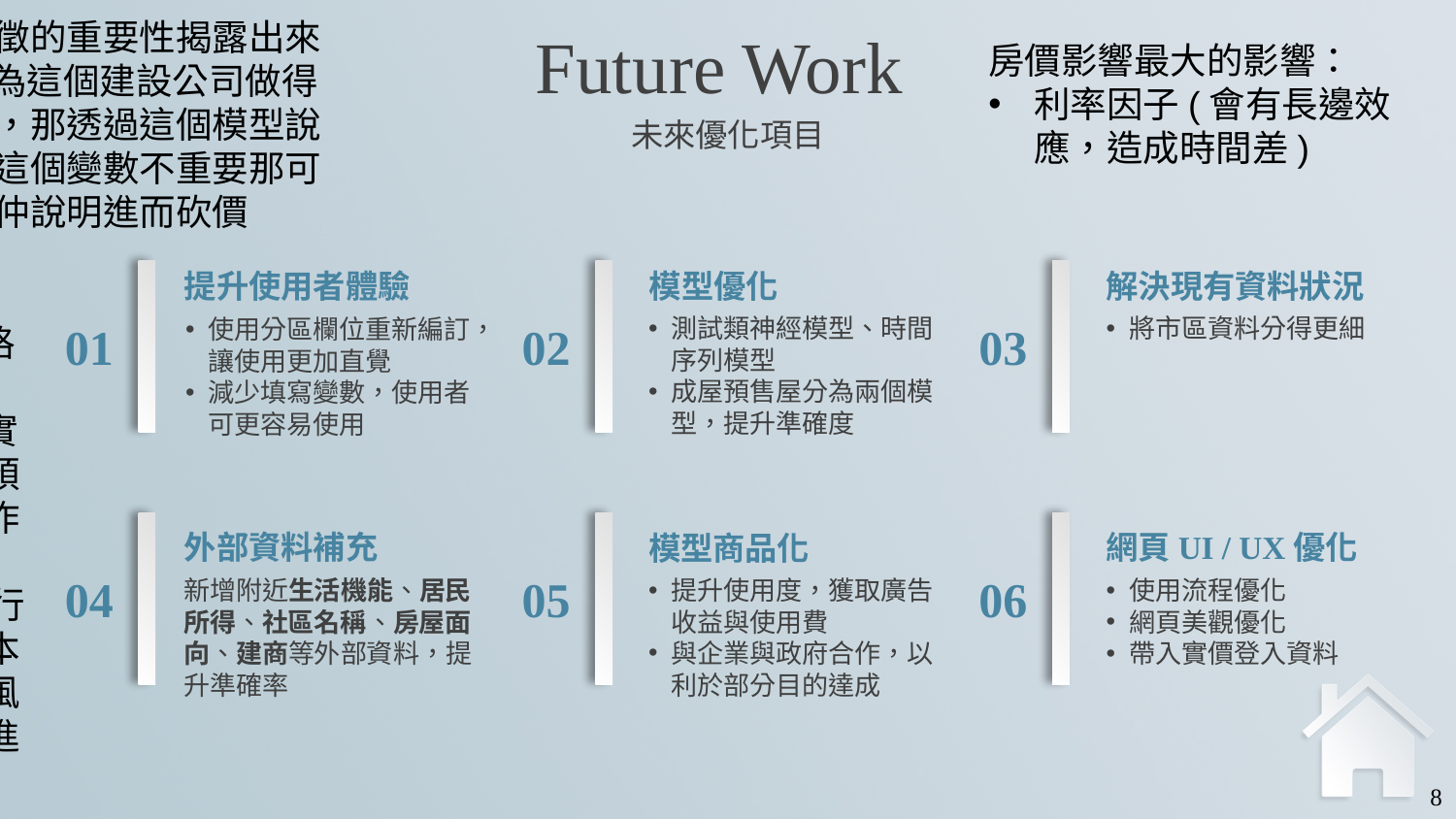

不同特徵的重要性揭露出來(ex.因為這個建設公司做得特別貴，那透過這個模型說明其實這個變數不重要那可以跟房仲說明進而砍價
時間軸(Time Series model)、地段調整、國土計劃下分為(都市用地、非都市用地)，我們居住地區都在住宅區(住1~5)跟商業區(商1~4)【由於國土計畫剛開始，所以資料其實很混亂，需要思考如何建置】，不動產鑑價需求!?
Future Work
房價影響最大的影響：
利率因子(會有長邊效應，造成時間差)
未來優化項目
解決現有資料狀況
將市區資料分得更細

提升使用者體驗
使用分區欄位重新編訂，讓使用更加直覺
減少填寫變數，使用者可更容易使用
模型優化
測試類神經模型、時間序列模型
成屋預售屋分為兩個模型，提升準確度

Objective：房屋實際價格 or 房屋購買價格

Ans：目前的做法確實無法做到實際價值的預測，可以拿此版本當作POC，進入銀行等鑑價機構替換掉Y值進行預測，或是經由依照本預測值為基準，加入風險值做評估等方式，進行商業優化
01
02
03

外部資料補充
新增附近生活機能、居民所得、社區名稱、房屋面向、建商等外部資料，提升準確率
網頁UI / UX優化
使用流程優化
網頁美觀優化
帶入實價登入資料
模型商品化
提升使用度，獲取廣告收益與使用費
與企業與政府合作，以利於部分目的達成
04
05
06
8